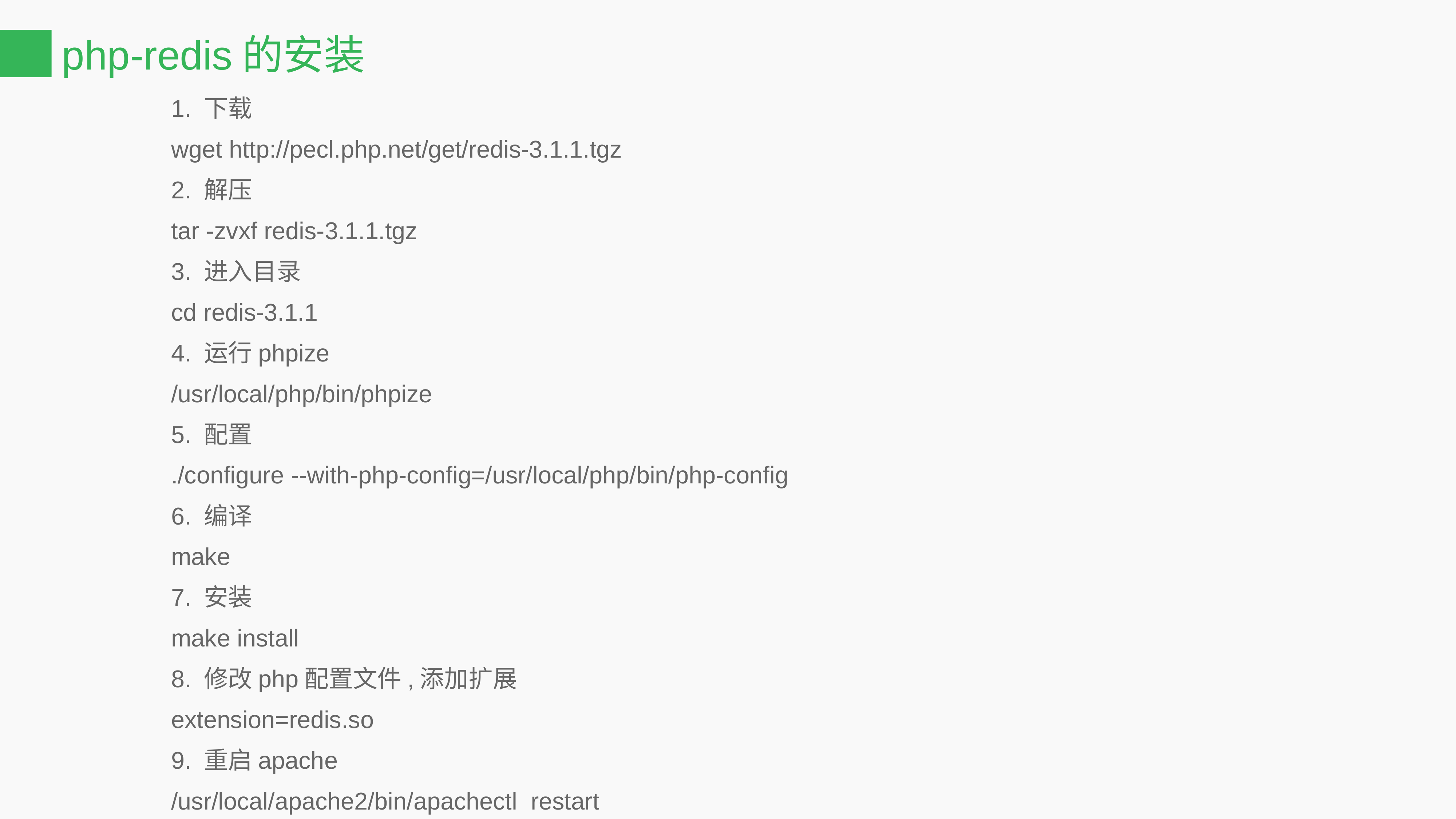

# php-redis的安装
1. 下载
wget http://pecl.php.net/get/redis-3.1.1.tgz
2. 解压
tar -zvxf redis-3.1.1.tgz
3. 进入目录
cd redis-3.1.1
4. 运行phpize
/usr/local/php/bin/phpize
5. 配置
./configure --with-php-config=/usr/local/php/bin/php-config
6. 编译
make
7. 安装
make install
8. 修改php配置文件,添加扩展
extension=redis.so
9. 重启apache
/usr/local/apache2/bin/apachectl  restart